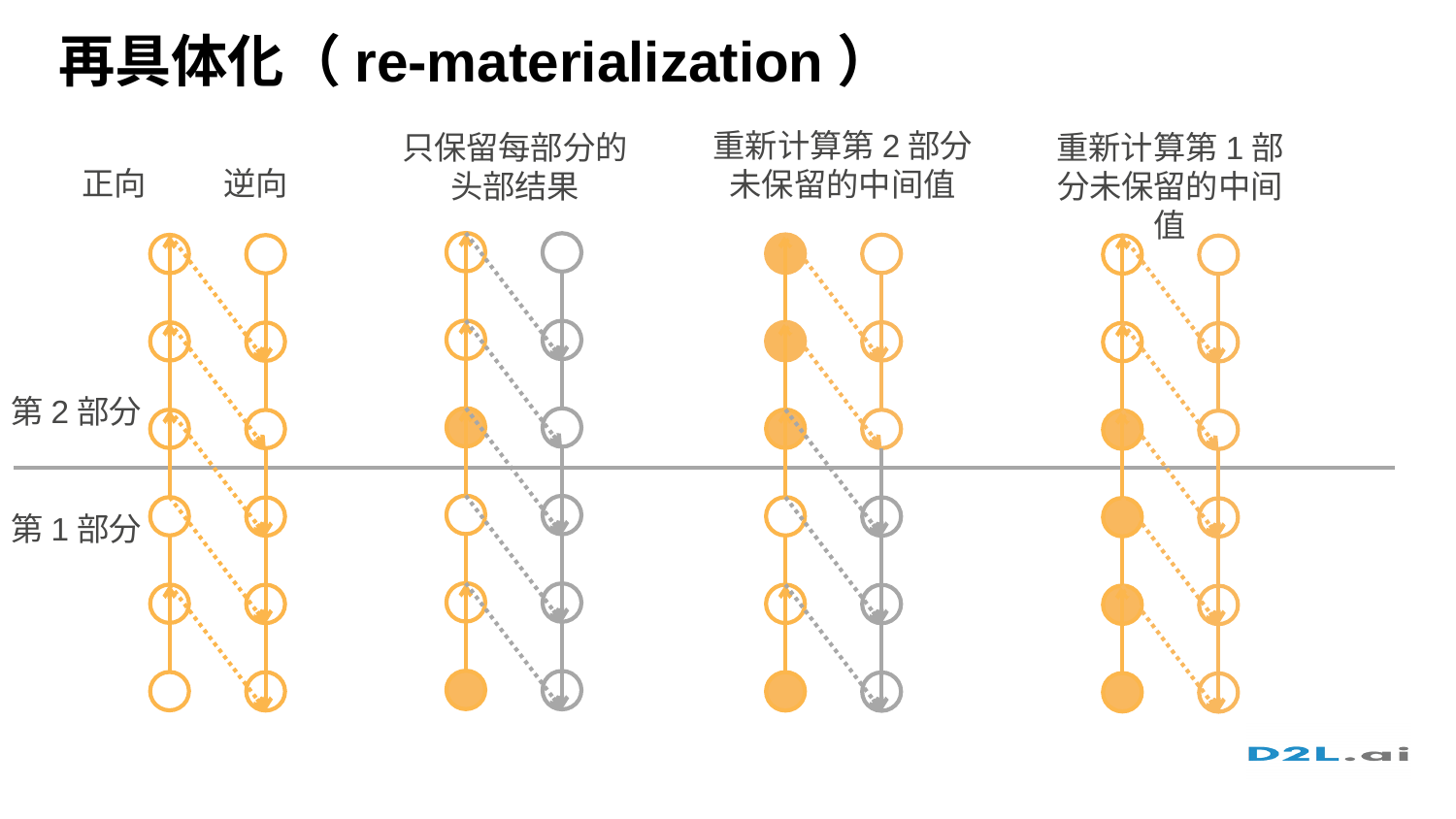

# 再具体化（re-materialization）
重新计算第2部分未保留的中间值

重新计算第1部分未保留的中间值

只保留每部分的
头部结果

正向
逆向

第2部分

第1部分